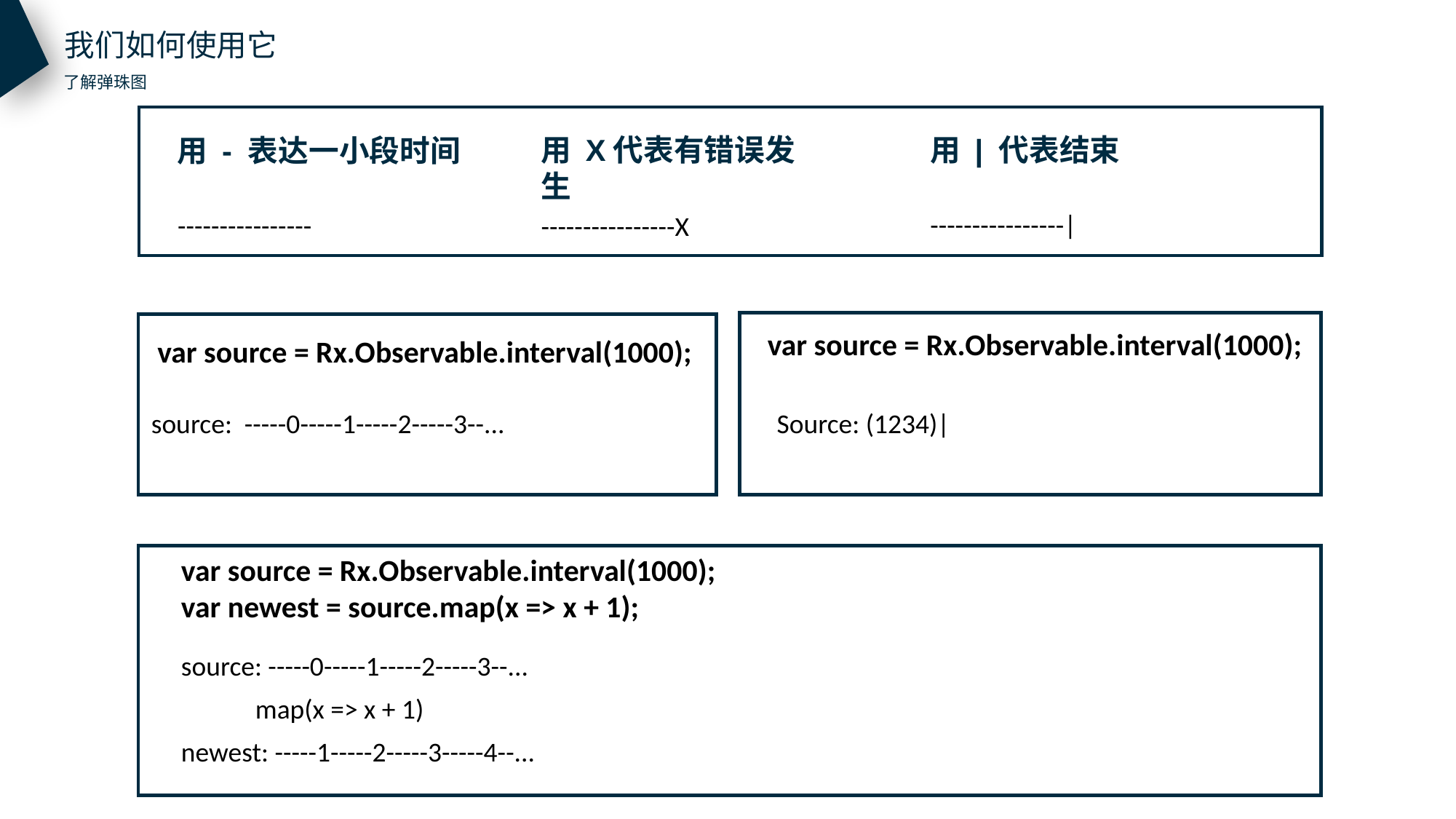

我们如何使用它
了解弹珠图

用 X代表有错误发生
用 | 代表结束
用 - 表达一小段时间
----------------|
----------------
----------------X

var source = Rx.Observable.interval(1000);
var source = Rx.Observable.interval(1000);
source:  -----0-----1-----2-----3--...
Source: (1234)|

var source = Rx.Observable.interval(1000);
var newest = source.map(x => x + 1);
source: -----0-----1-----2-----3--...
            map(x => x + 1)
newest: -----1-----2-----3-----4--...